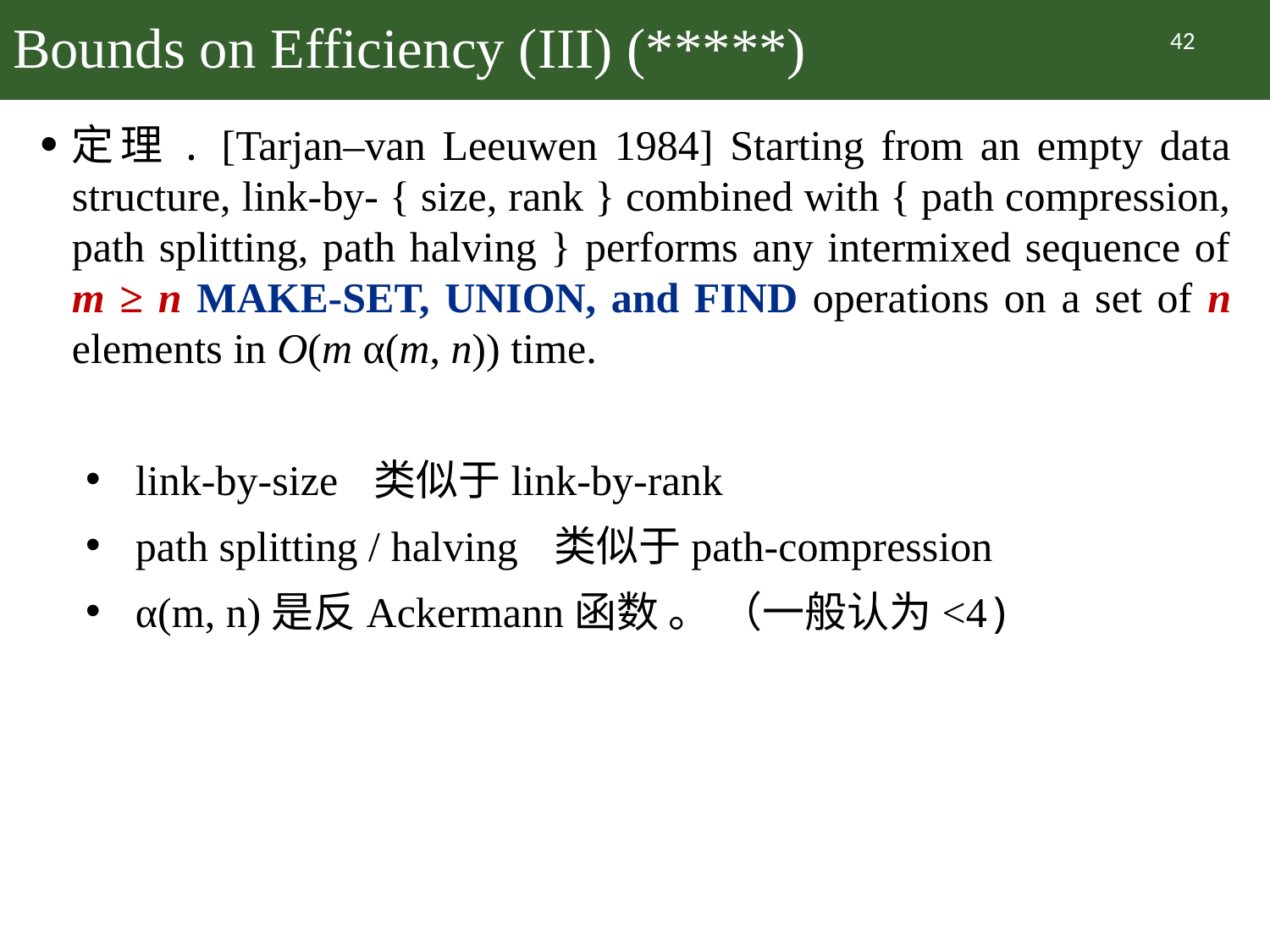

# Bounds on Efficiency (III) (*****)

42
定理. [Tarjan–van Leeuwen 1984] Starting from an empty data structure, link-by- { size, rank } combined with { path compression, path splitting, path halving } performs any intermixed sequence of m ≥ n MAKE-SET, UNION, and FIND operations on a set of n elements in O(m α(m, n)) time.

link-by-size 类似于link-by-rank
path splitting / halving 类似于path-compression
α(m, n)是反Ackermann函数 。 （一般认为<4)